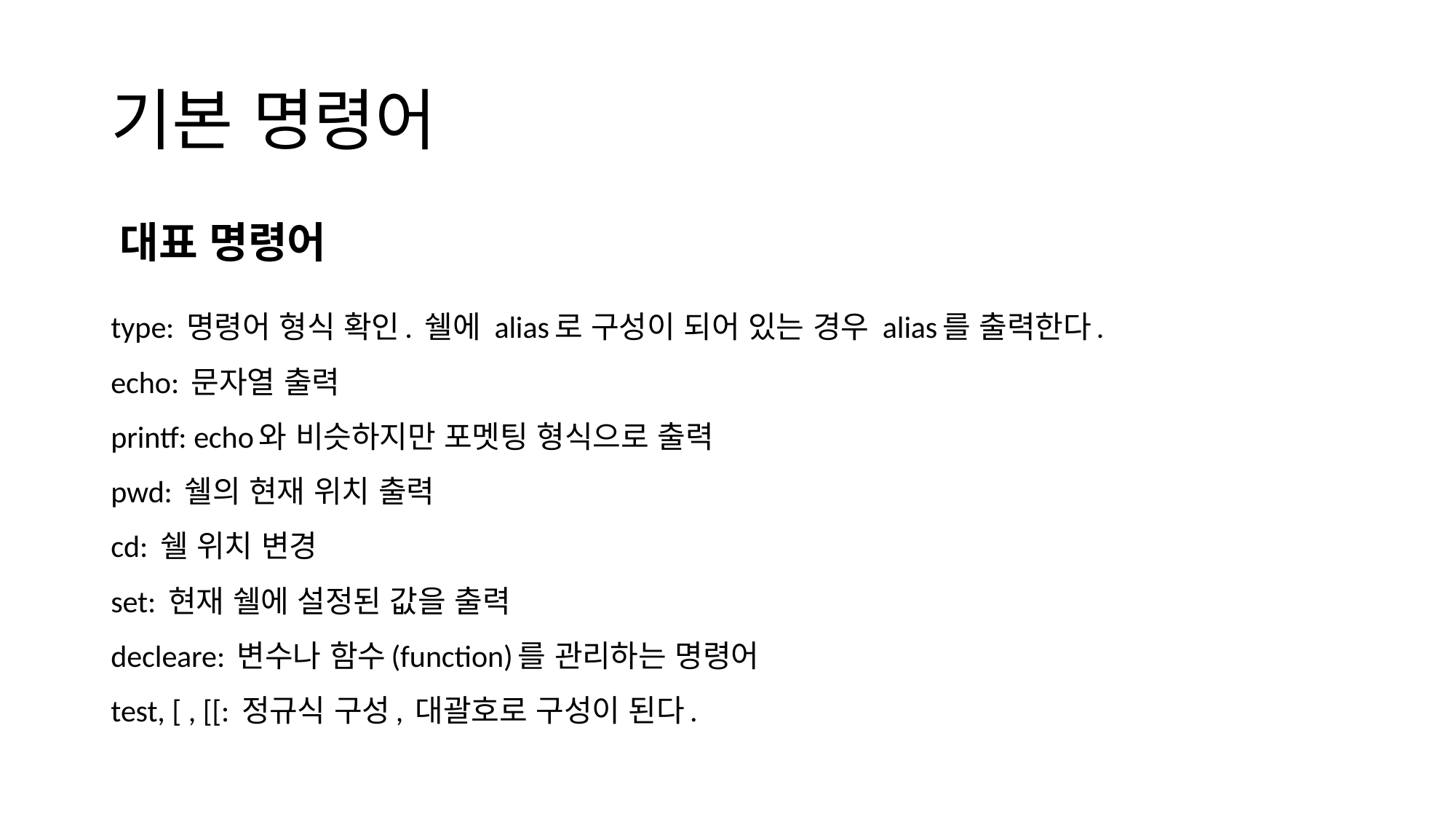

# 기본 명령어
대표 명령어
type: 명령어 형식 확인. 쉘에 alias로 구성이 되어 있는 경우 alias를 출력한다.
echo: 문자열 출력
printf: echo와 비슷하지만 포멧팅 형식으로 출력
pwd: 쉘의 현재 위치 출력
cd: 쉘 위치 변경
set: 현재 쉘에 설정된 값을 출력
decleare: 변수나 함수(function)를 관리하는 명령어
test, [ , [[: 정규식 구성, 대괄호로 구성이 된다.